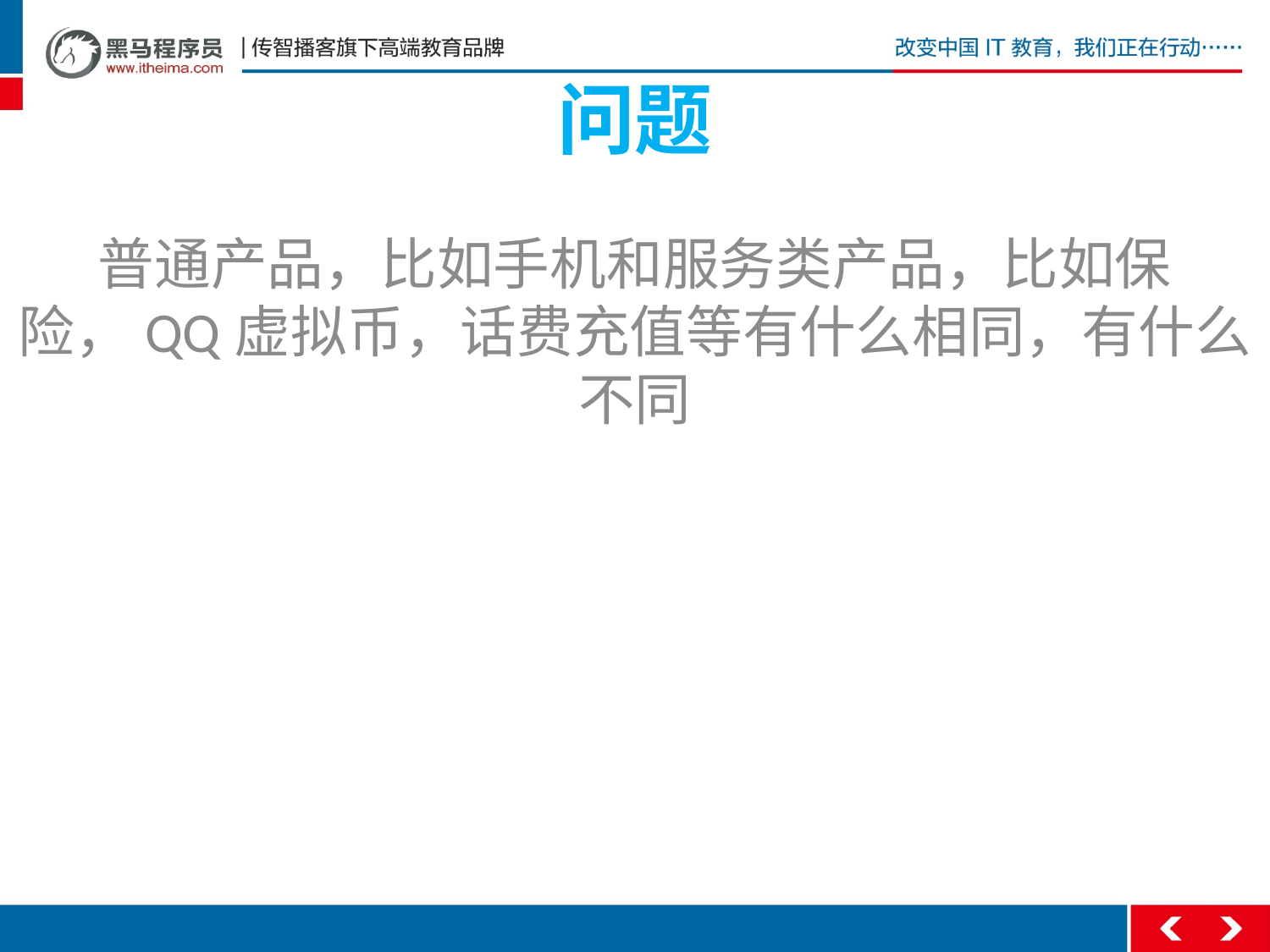

# 问题
普通产品，比如手机和服务类产品，比如保险，QQ虚拟币，话费充值等有什么相同，有什么不同